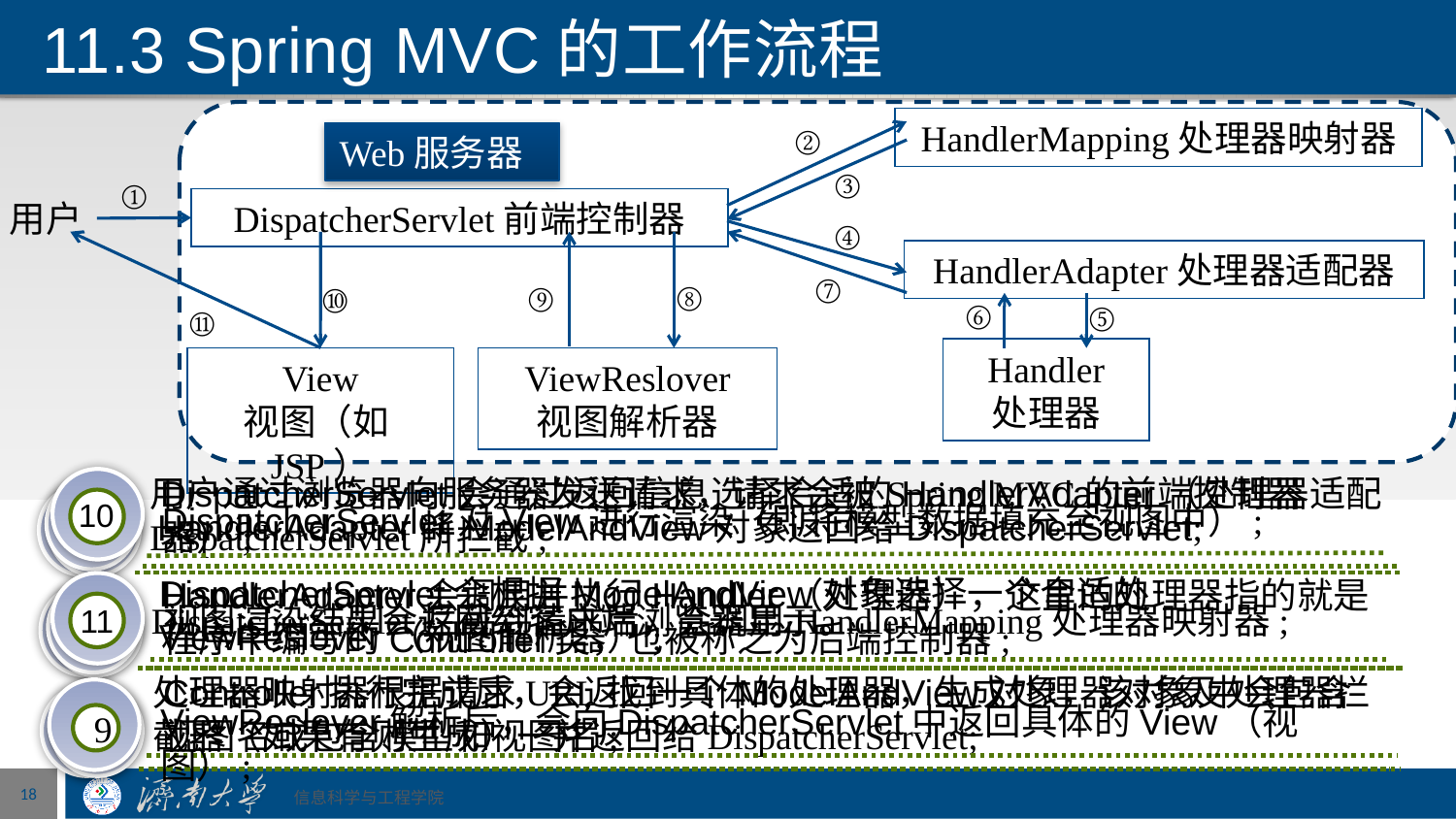

# 11.3 Spring MVC的工作流程

HandlerMapping处理器映射器
②
Web服务器
③
①
DispatcherServlet前端控制器
用户
④
HandlerAdapter处理器适配器
⑦
⑧
⑨
⑩
⑥
⑤
⑪
Handler
处理器
View
视图（如JSP）
ViewReslover
视图解析器
用户通过浏览器向服务器发送请求，请求会被Spring MVC的前端控制器DispatcherServlet所拦截;

1
DispatcherServlet会通过返回信息选择合适的HandlerAdapter（处理器适配器）;

4

10

DispatcherServlet对View进行渲染（即将模型数据填充至视图中）;

7
HandlerAdapter将ModelAndView对象返回给DispatcherServlet;
DispatcherServlet会根据ModelAndView对象选择一个合适的ViewReslover（视图解析器）;

8
HandlerAdapter会调用并执行Handler（处理器），这里的处理器指的就是程序中编写的Controller类，也被称之为后端控制器;

5

视图渲染结果会返回给客户端浏览器显示。

11

2
DispatcherServlet拦截到请求后，会调用HandlerMapping处理器映射器;
处理器映射器根据请求URL找到具体的处理器，生成处理器对象及处理器拦截器（如果有则生成）一并返回给DispatcherServlet;

3
Controller执行完成后，会返回一个ModelAndView对象，该对象中会包含视图名或包含模型和视图名;

6

9
ViewReslover解析后，会向DispatcherServlet中返回具体的View（视图）;